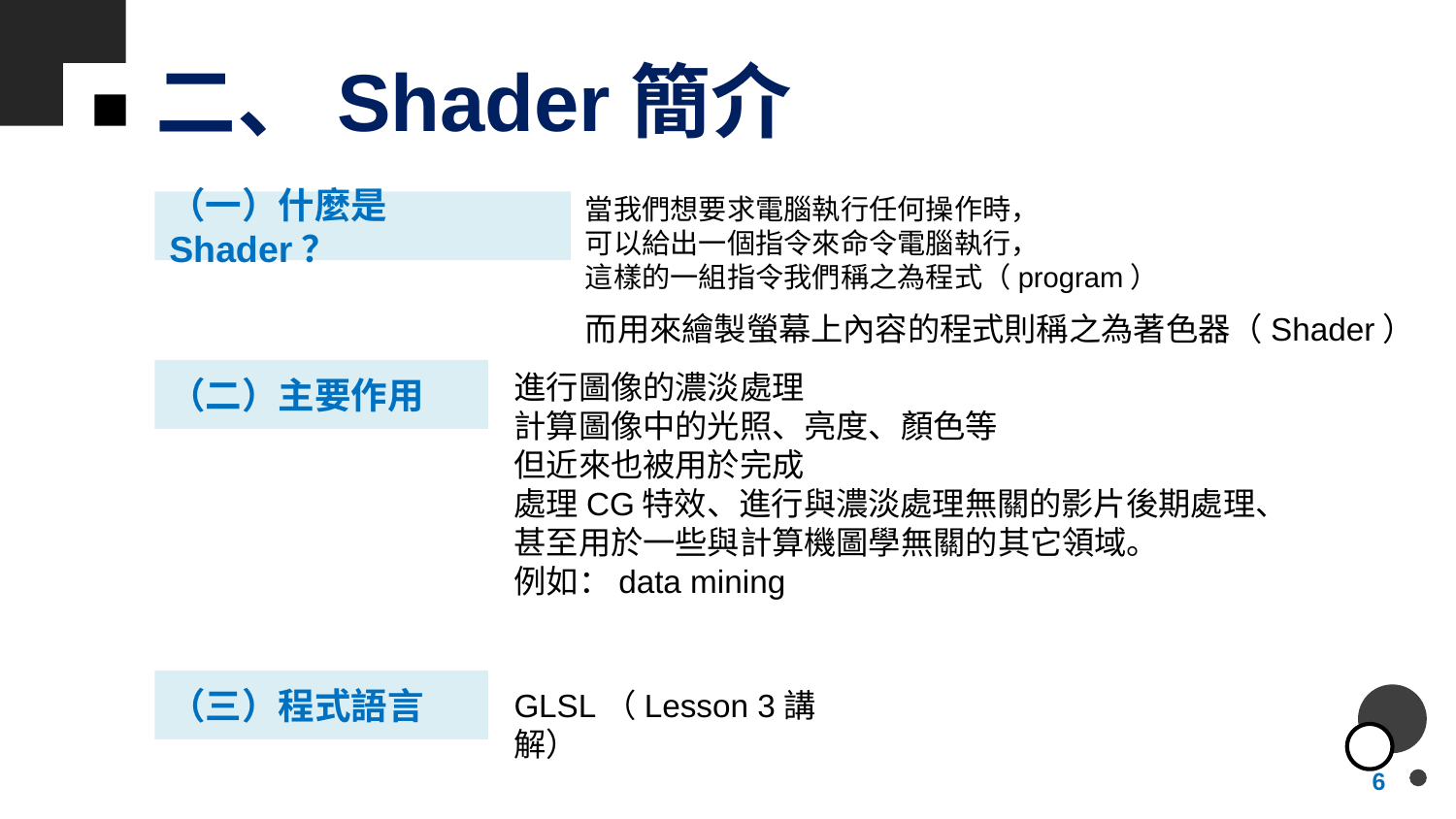

# 二、Shader簡介
當我們想要求電腦執行任何操作時，
可以給出一個指令來命令電腦執行，
這樣的一組指令我們稱之為程式（program）
（一）什麼是Shader？
而用來繪製螢幕上內容的程式則稱之為著色器（Shader）
（二）主要作用
進行圖像的濃淡處理
計算圖像中的光照、亮度、顏色等
但近來也被用於完成
處理CG特效、進行與濃淡處理無關的影片後期處理、
甚至用於一些與計算機圖學無關的其它領域。
例如：data mining
（三）程式語言
GLSL（Lesson 3講解）

6